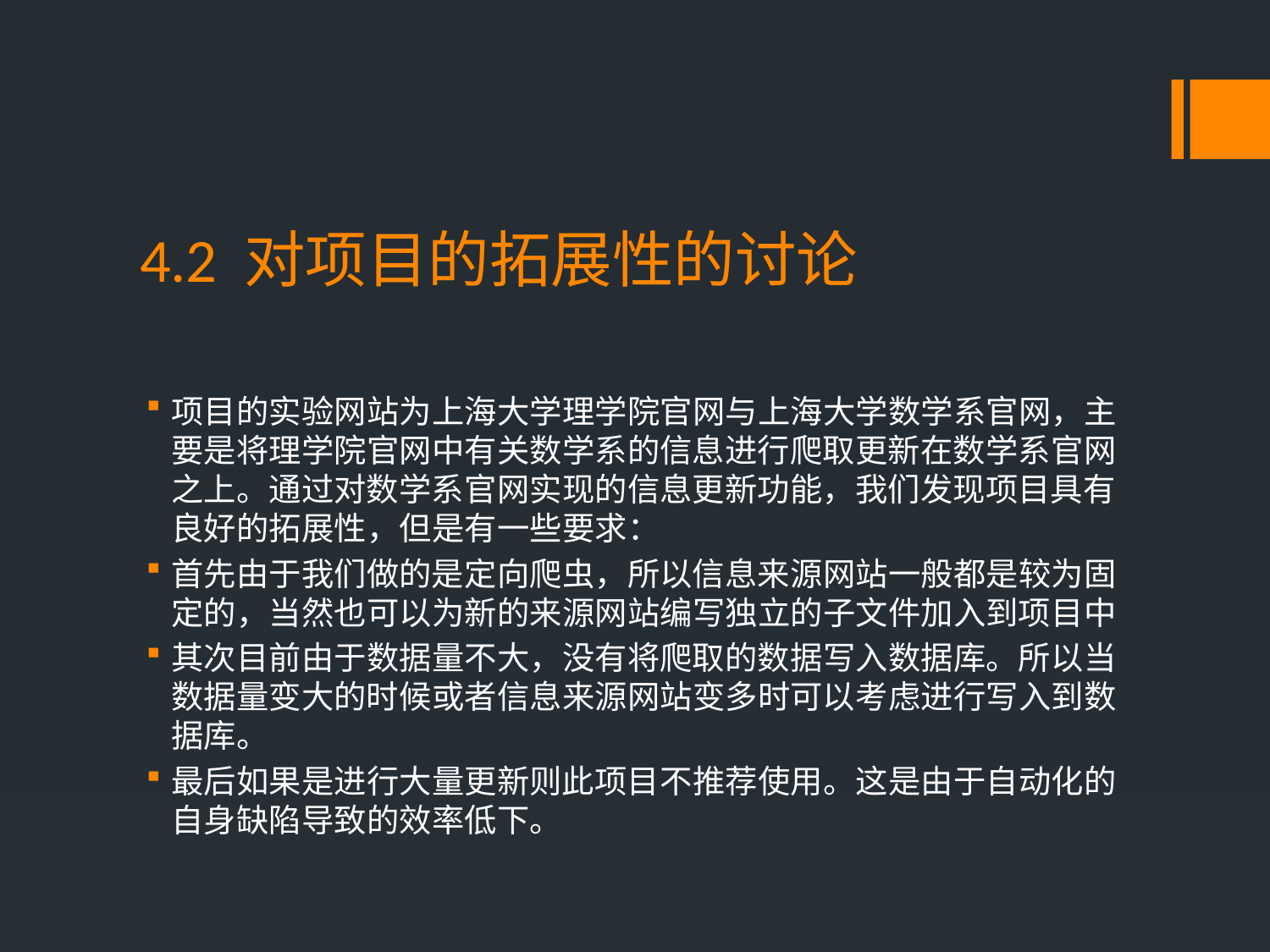

# 4.2 对项目的拓展性的讨论
项目的实验网站为上海大学理学院官网与上海大学数学系官网，主要是将理学院官网中有关数学系的信息进行爬取更新在数学系官网之上。通过对数学系官网实现的信息更新功能，我们发现项目具有良好的拓展性，但是有一些要求：
首先由于我们做的是定向爬虫，所以信息来源网站一般都是较为固定的，当然也可以为新的来源网站编写独立的子文件加入到项目中
其次目前由于数据量不大，没有将爬取的数据写入数据库。所以当数据量变大的时候或者信息来源网站变多时可以考虑进行写入到数据库。
最后如果是进行大量更新则此项目不推荐使用。这是由于自动化的自身缺陷导致的效率低下。